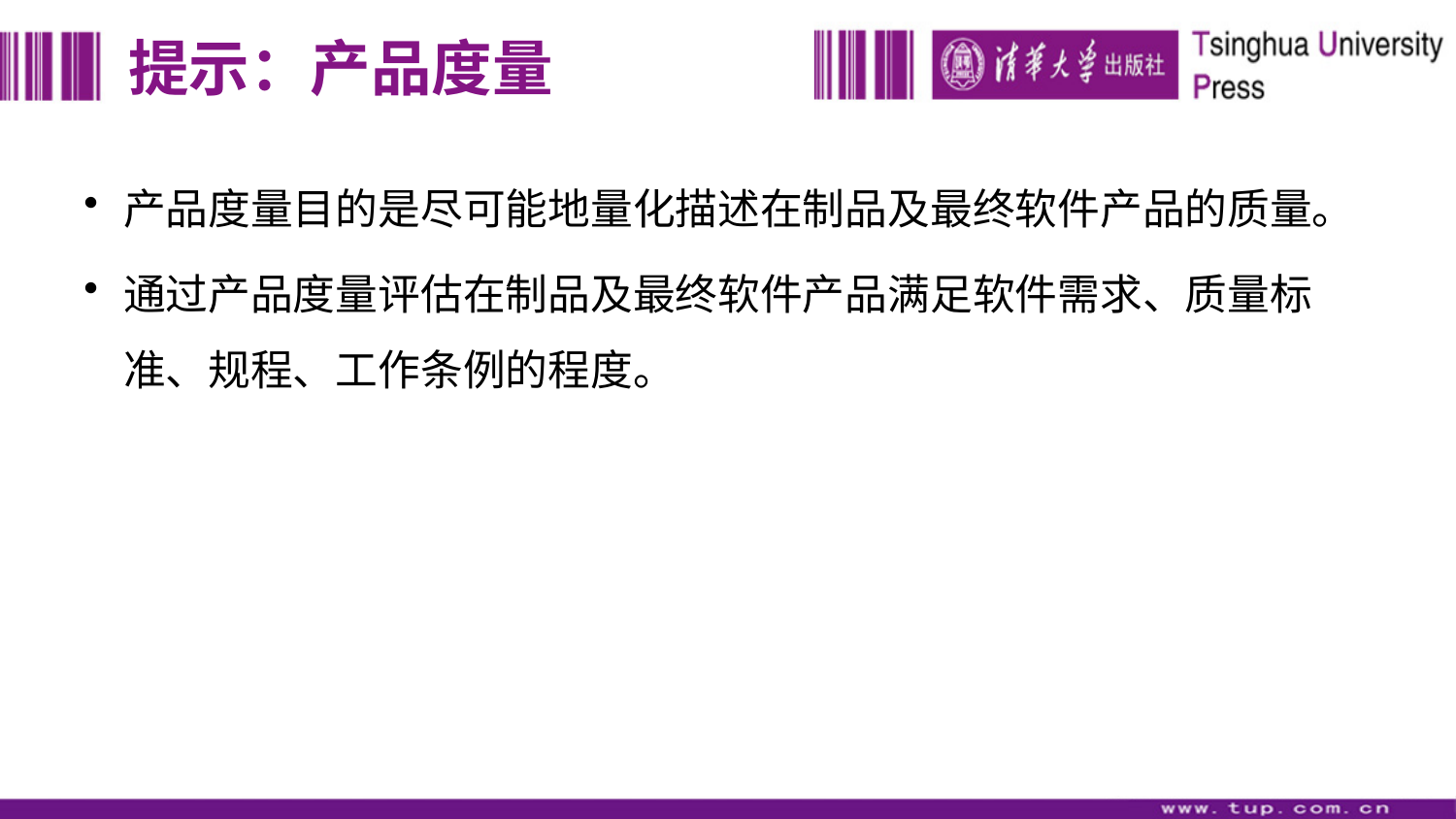

# 提示：产品度量
产品度量目的是尽可能地量化描述在制品及最终软件产品的质量。
通过产品度量评估在制品及最终软件产品满足软件需求、质量标准、规程、工作条例的程度。